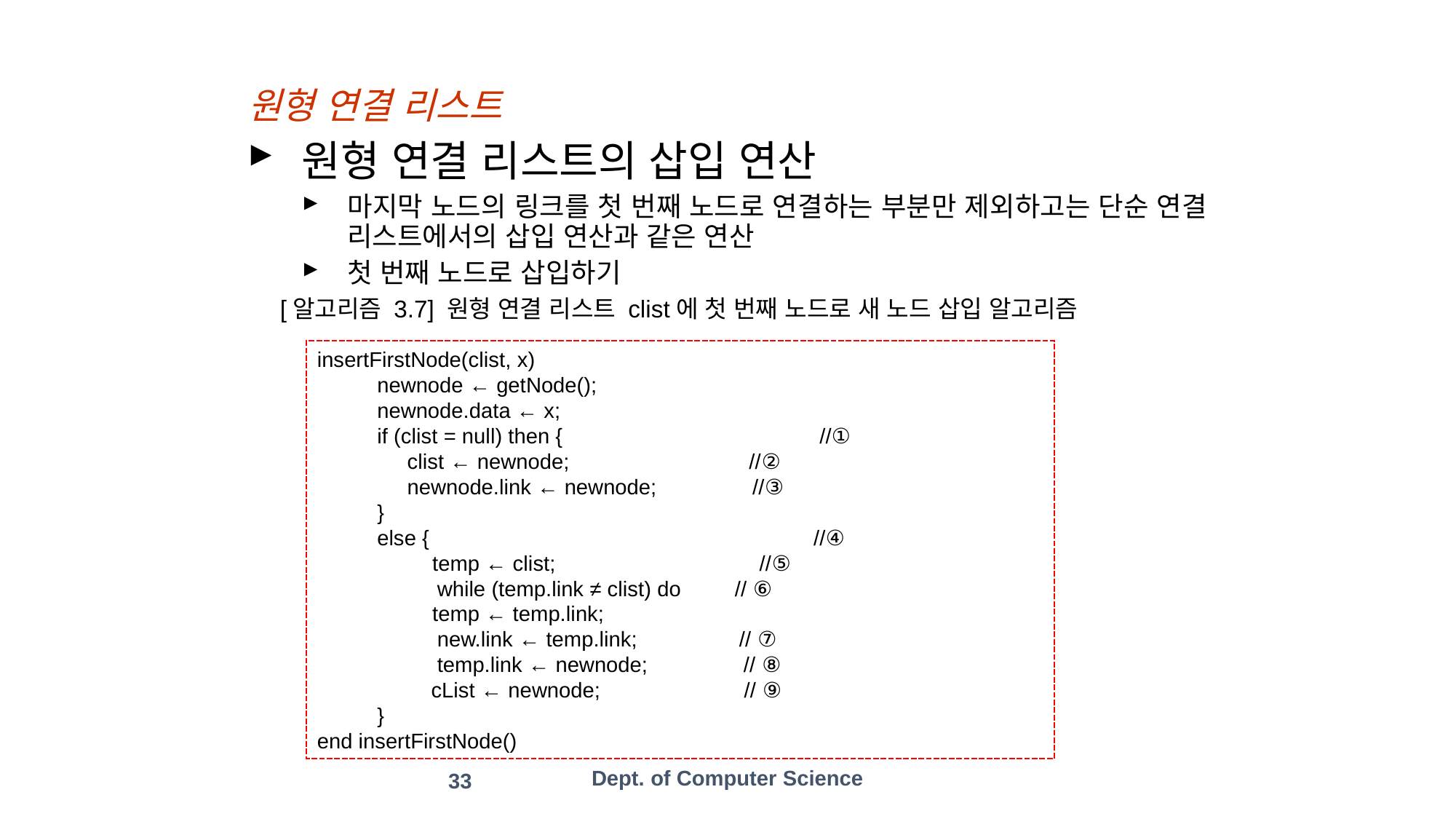

원형 연결 리스트
원형 연결 리스트의 삽입 연산
마지막 노드의 링크를 첫 번째 노드로 연결하는 부분만 제외하고는 단순 연결 리스트에서의 삽입 연산과 같은 연산
첫 번째 노드로 삽입하기
[알고리즘 3.7] 원형 연결 리스트 clist에 첫 번째 노드로 새 노드 삽입 알고리즘
insertFirstNode(clist, x)
          newnode ← getNode();
          newnode.data ← x;
          if (clist = null) then {                	           //①
               clist ← newnode;                              //②
               newnode.link ← newnode;                //③
          }
          else {		    	          //④
	 temp ← clist;                                  //⑤
                    while (temp.link ≠ clist) do         // ⑥
                  	 temp ← temp.link;
                    new.link ← temp.link;                 // ⑦
                    temp.link ← newnode;                // ⑧
                   cList ← newnode;                        // ⑨
          }
end insertFirstNode()
Dept. of Computer Science
33